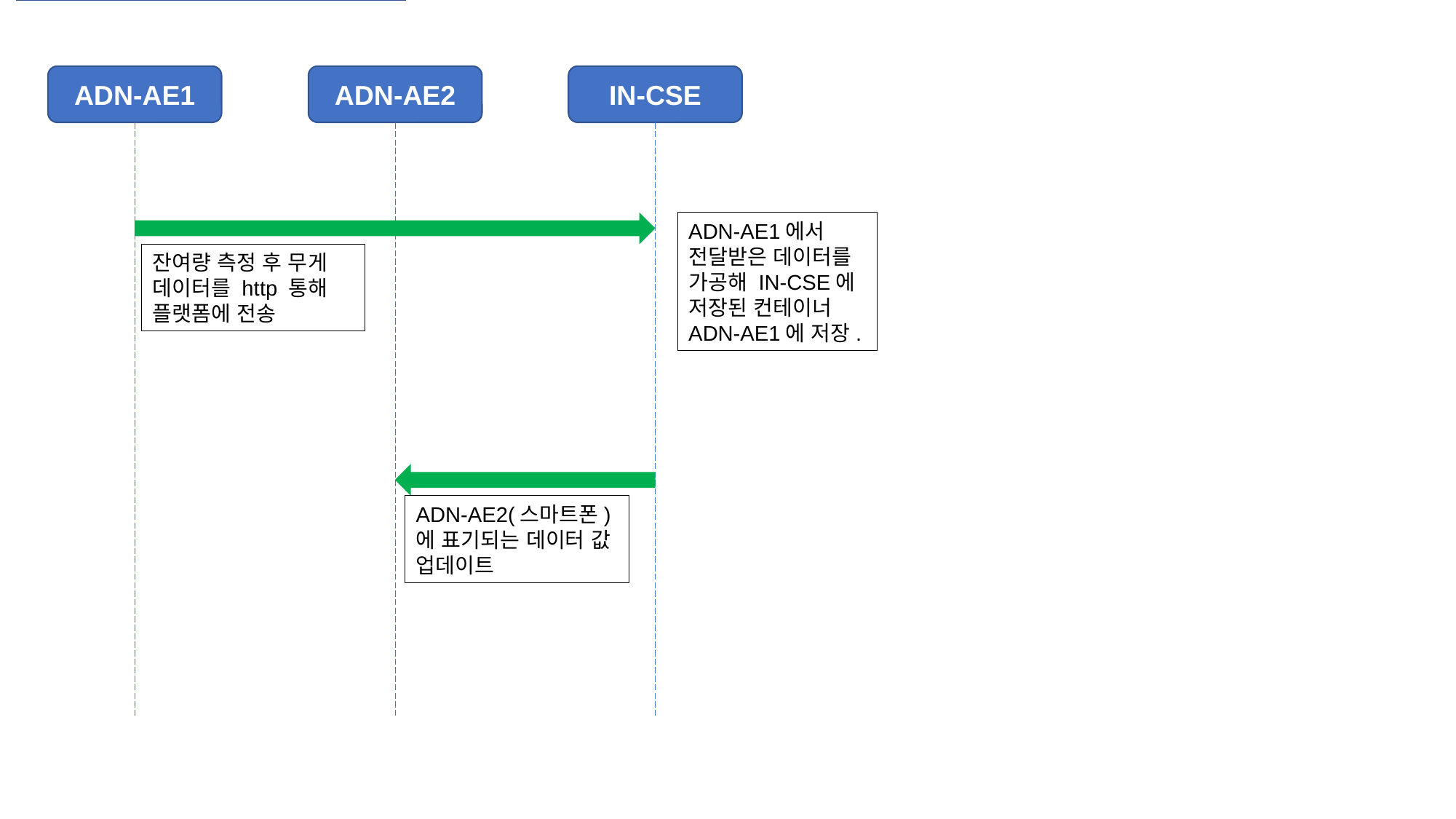

리소스 업데이트
ADN-AE2
IN-CSE
ADN-AE1

ADN-AE1에서 전달받은 데이터를 가공해 IN-CSE에 저장된 컨테이너 ADN-AE1에 저장.
잔여량 측정 후 무게 데이터를 http 통해 플랫폼에 전송

ADN-AE2(스마트폰)에 표기되는 데이터 값 업데이트